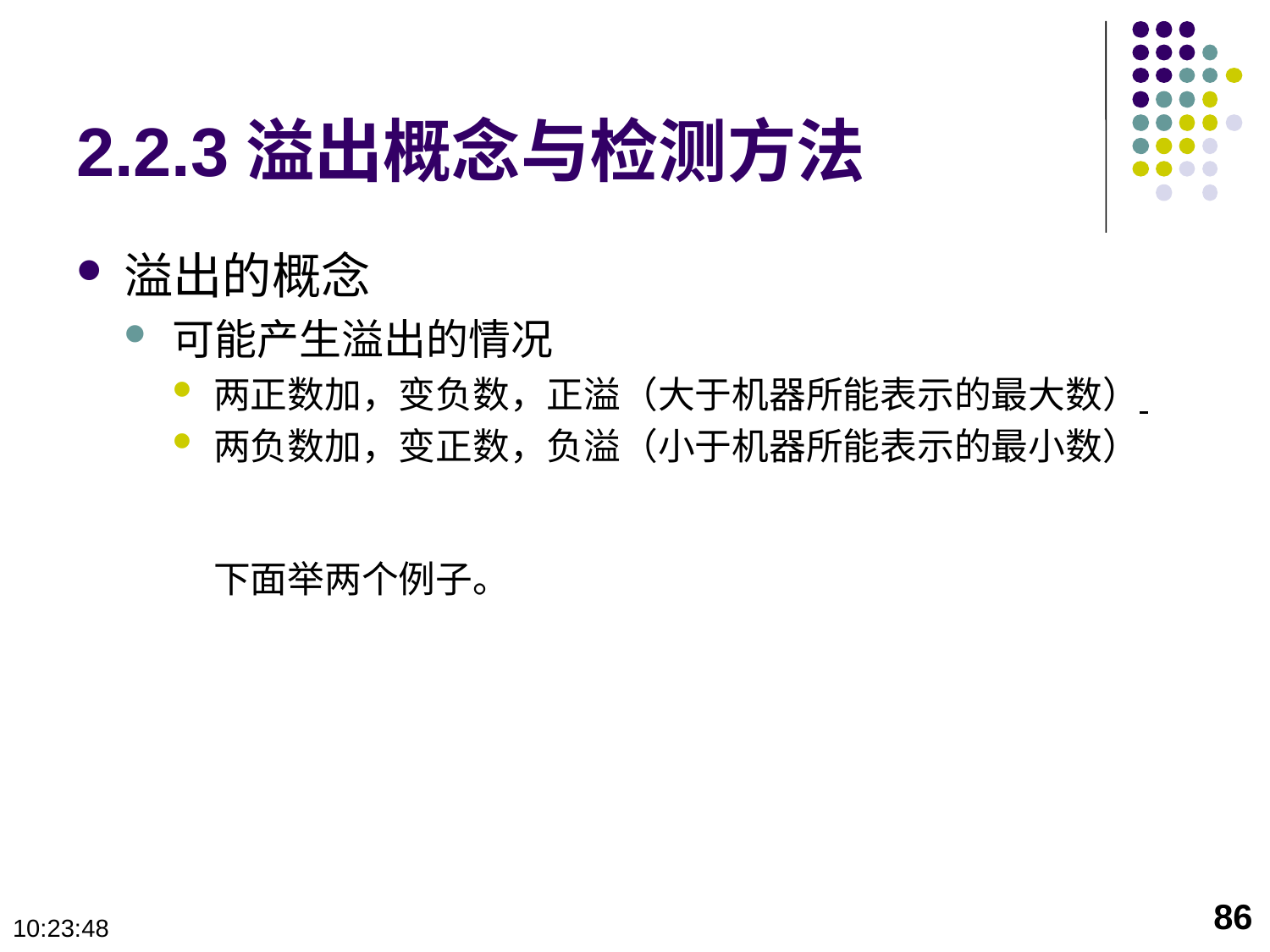

# 2.2.3溢出概念与检测方法
溢出的概念
可能产生溢出的情况
两正数加，变负数，正溢（大于机器所能表示的最大数）
两负数加，变正数，负溢（小于机器所能表示的最小数）
下面举两个例子。

86
10:23:48